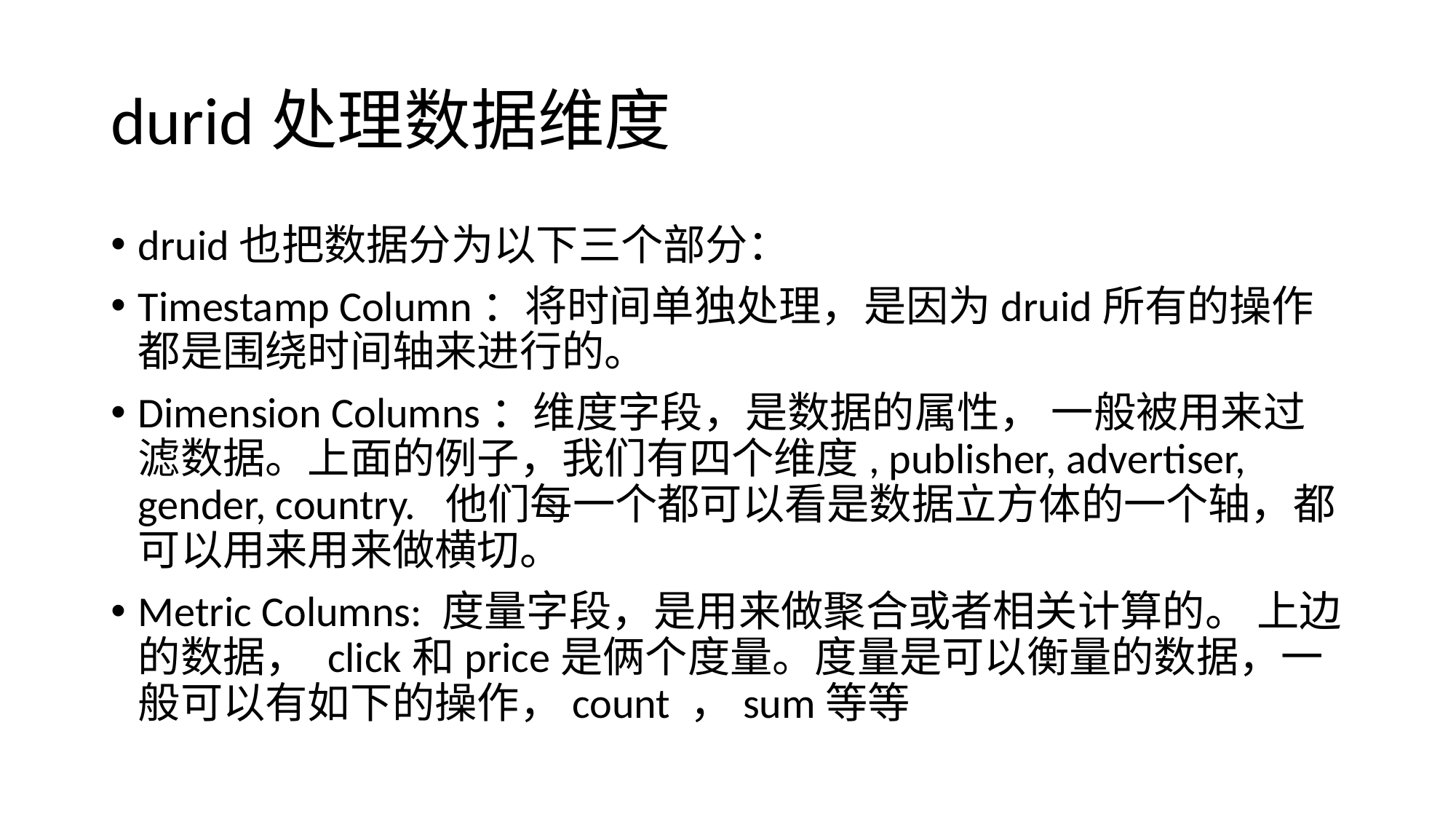

# durid处理数据维度
druid也把数据分为以下三个部分：
Timestamp Column：将时间单独处理，是因为druid所有的操作都是围绕时间轴来进行的。
Dimension Columns：维度字段，是数据的属性， 一般被用来过滤数据。上面的例子，我们有四个维度, publisher, advertiser, gender, country.  他们每一个都可以看是数据立方体的一个轴，都可以用来用来做横切。
Metric Columns: 度量字段，是用来做聚合或者相关计算的。 上边的数据， click和price是俩个度量。度量是可以衡量的数据，一般可以有如下的操作，count ，sum等等